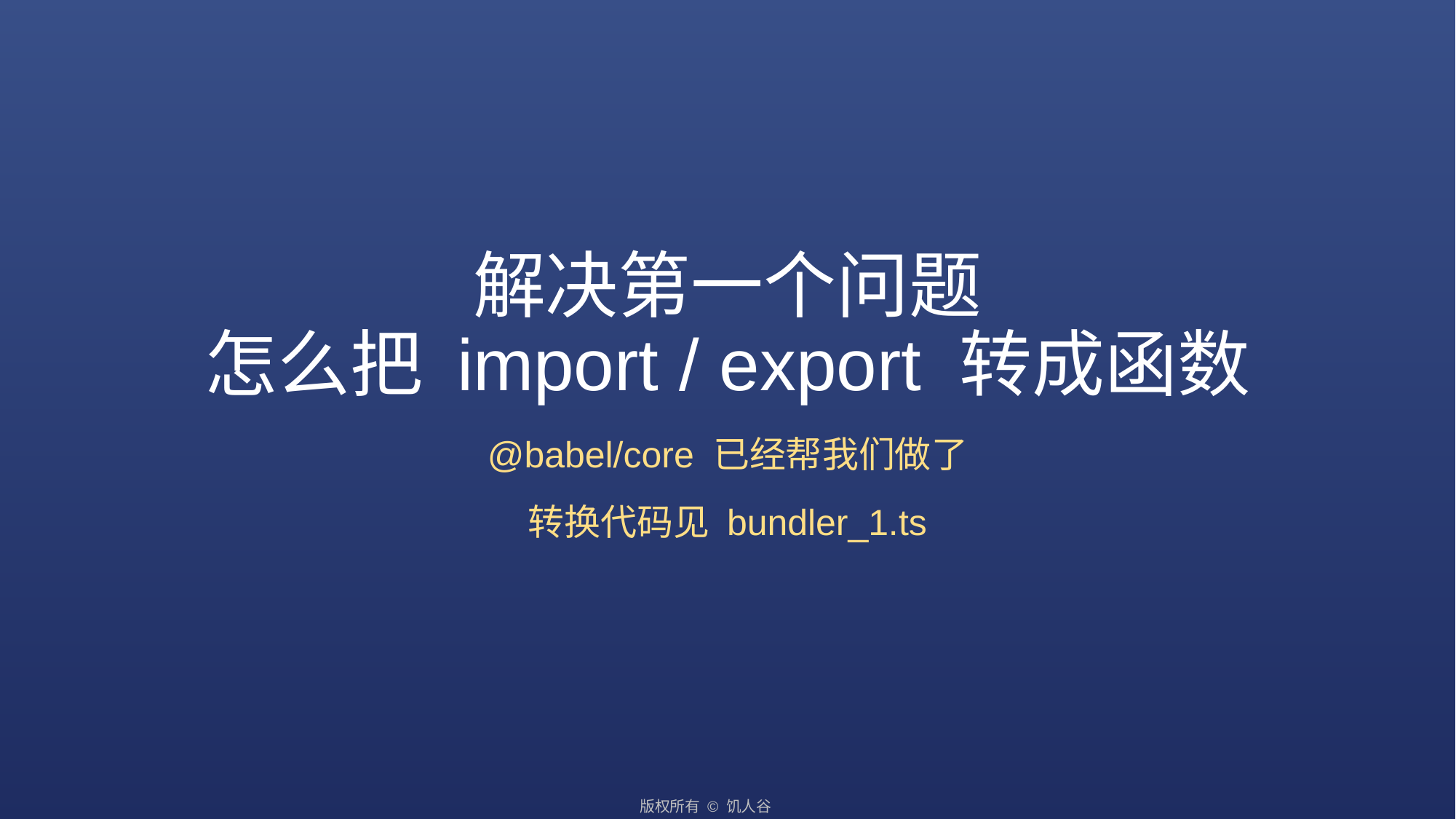

# 解决第一个问题 怎么把 import / export 转成函数
@babel/core 已经帮我们做了
转换代码见 bundler_1.ts